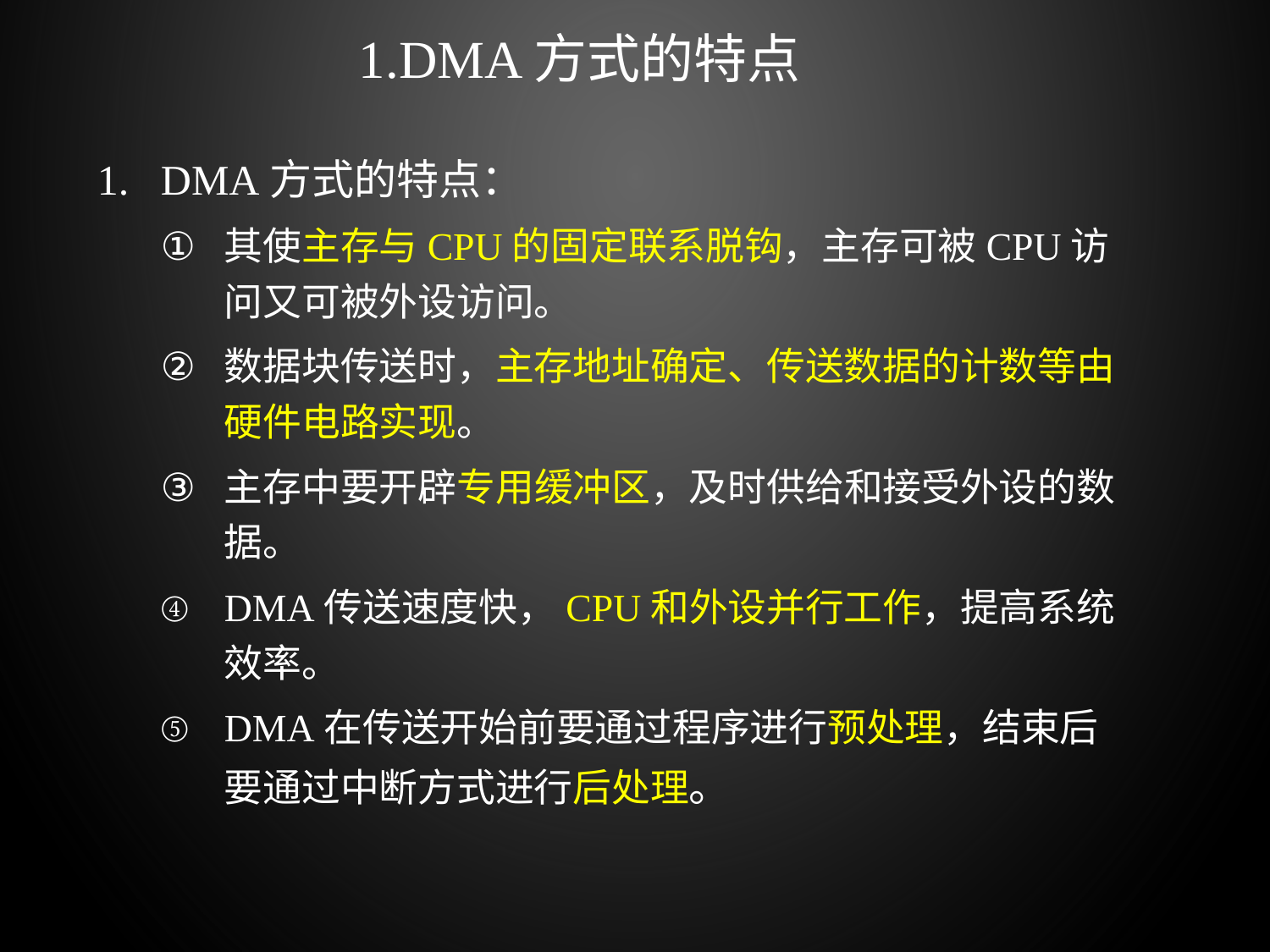

1.DMA方式的特点
DMA方式的特点：
其使主存与CPU的固定联系脱钩，主存可被CPU访问又可被外设访问。
数据块传送时，主存地址确定、传送数据的计数等由硬件电路实现。
主存中要开辟专用缓冲区，及时供给和接受外设的数据。
DMA传送速度快，CPU和外设并行工作，提高系统效率。
DMA在传送开始前要通过程序进行预处理，结束后要通过中断方式进行后处理。